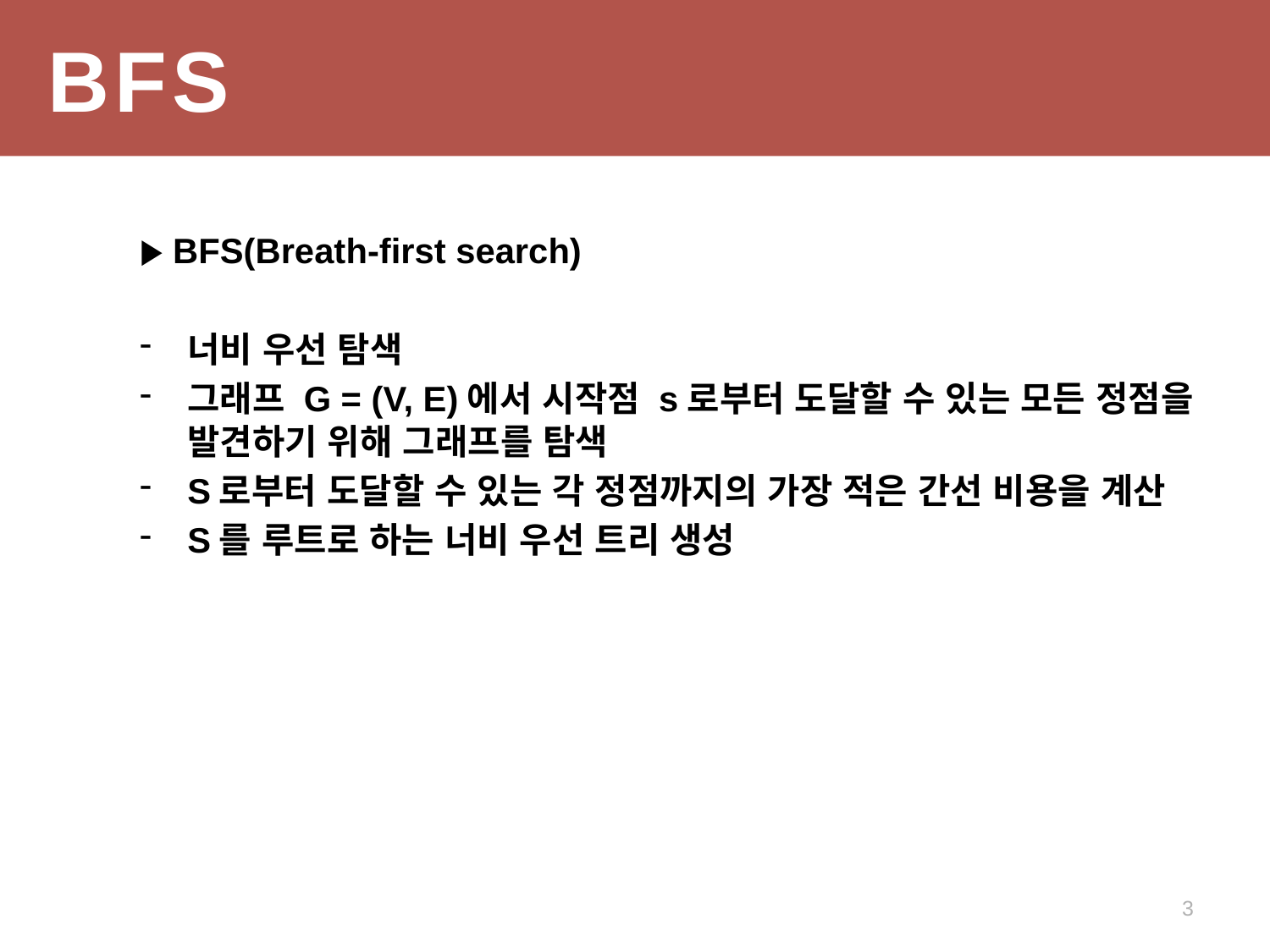

BFS
▶ BFS(Breath-first search)

너비 우선 탐색
그래프 G = (V, E)에서 시작점 s로부터 도달할 수 있는 모든 정점을 발견하기 위해 그래프를 탐색
S로부터 도달할 수 있는 각 정점까지의 가장 적은 간선 비용을 계산
S를 루트로 하는 너비 우선 트리 생성

3